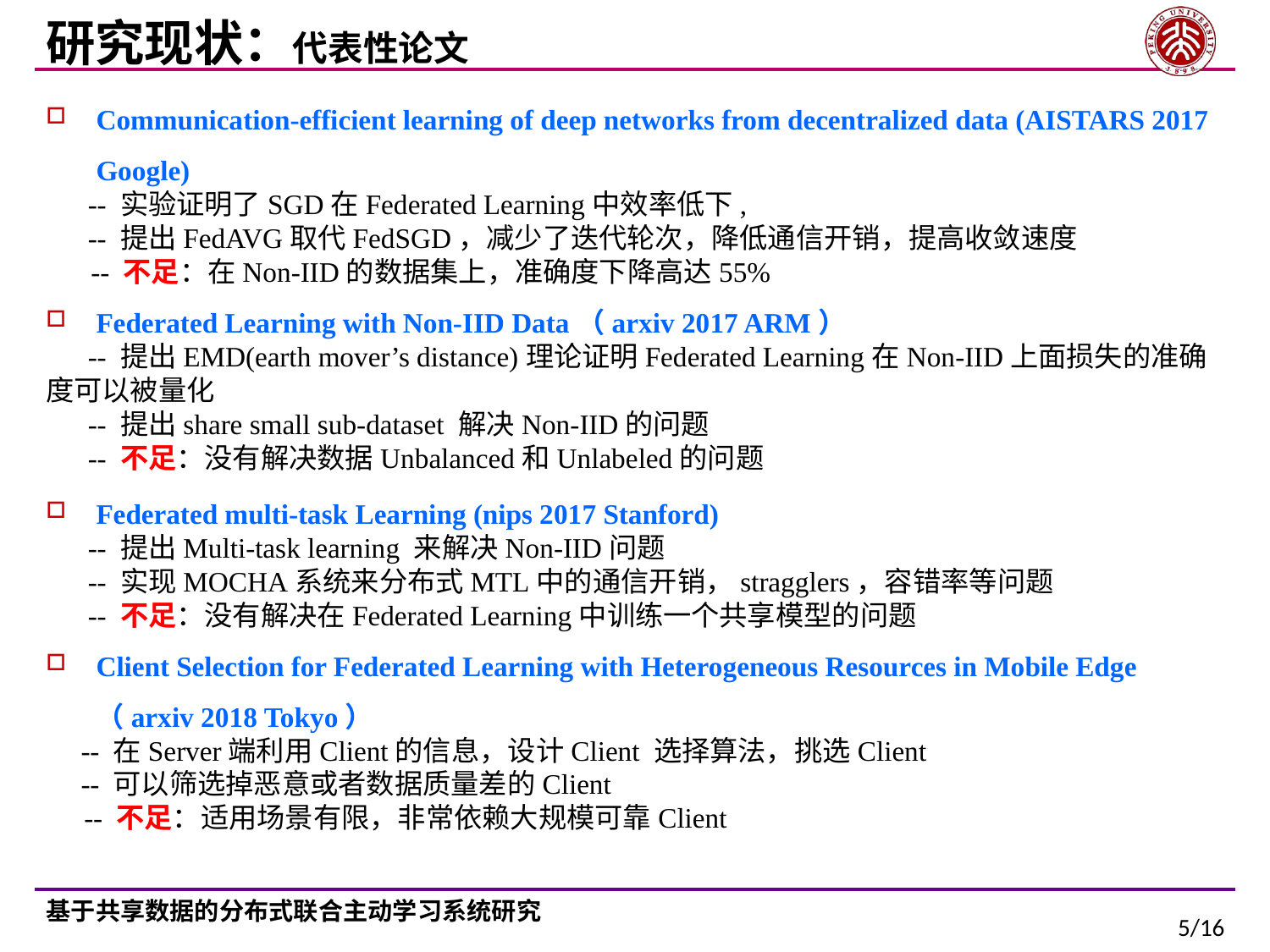

研究现状：代表性论文
Communication-efficient learning of deep networks from decentralized data (AISTARS 2017 Google)
      -- 实验证明了SGD在Federated Learning中效率低下,
      -- 提出FedAVG取代FedSGD，减少了迭代轮次，降低通信开销，提高收敛速度
      -- 不足：在Non-IID的数据集上，准确度下降高达55%
Federated Learning with Non-IID Data（arxiv 2017 ARM）
      -- 提出EMD(earth mover’s distance)理论证明Federated Learning在Non-IID上面损失的准确度可以被量化
      -- 提出share small sub-dataset 解决Non-IID的问题
      -- 不足：没有解决数据Unbalanced和Unlabeled的问题
Federated multi-task Learning (nips 2017 Stanford)
      -- 提出Multi-task learning 来解决Non-IID问题
      -- 实现MOCHA系统来分布式MTL中的通信开销，stragglers，容错率等问题
      -- 不足：没有解决在Federated Learning中训练一个共享模型的问题
Client Selection for Federated Learning with Heterogeneous Resources in Mobile Edge （arxiv 2018 Tokyo）
     -- 在Server端利用Client的信息，设计Client 选择算法，挑选Client
     -- 可以筛选掉恶意或者数据质量差的Client
      -- 不足：适用场景有限，非常依赖大规模可靠Client

基于共享数据的分布式联合主动学习系统研究
5/16